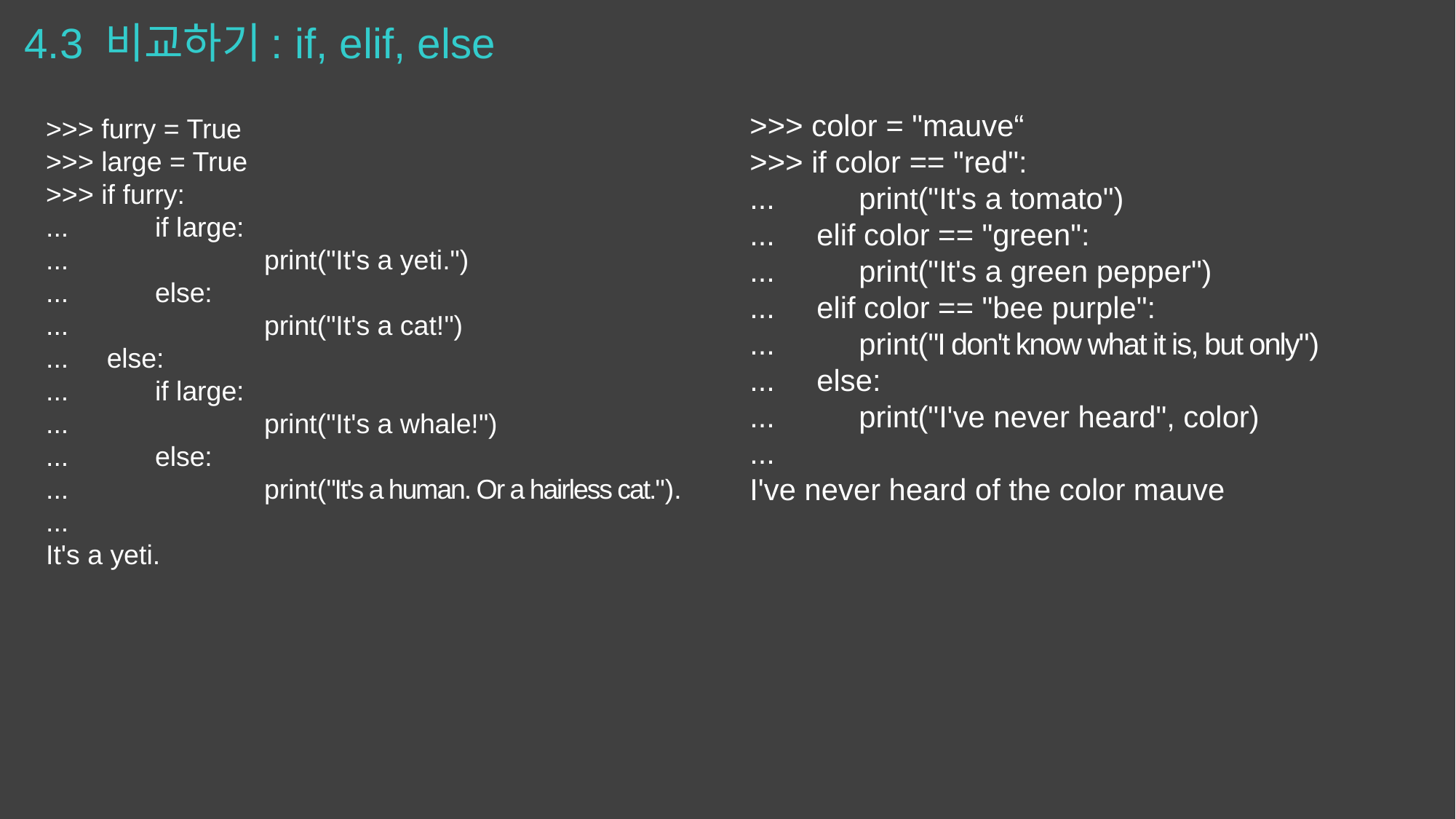

# 4.3 비교하기: if, elif, else
>>> color = "mauve“
>>> if color == "red":
... 	print("It's a tomato")
...     elif color == "green":
... 	print("It's a green pepper")
...     elif color == "bee purple":
... 	print("I don't know what it is, but only")
...     else:
... 	print("I've never heard", color)
...
I've never heard of the color mauve
>>> furry = True
>>> large = True
>>> if furry:
...	if large:
...		print("It's a yeti.")
...	else:
...		print("It's a cat!")
...     else:
... 	if large:
... 		print("It's a whale!")
... 	else:
... 		print("It's a human. Or a hairless cat.").
...
It's a yeti.